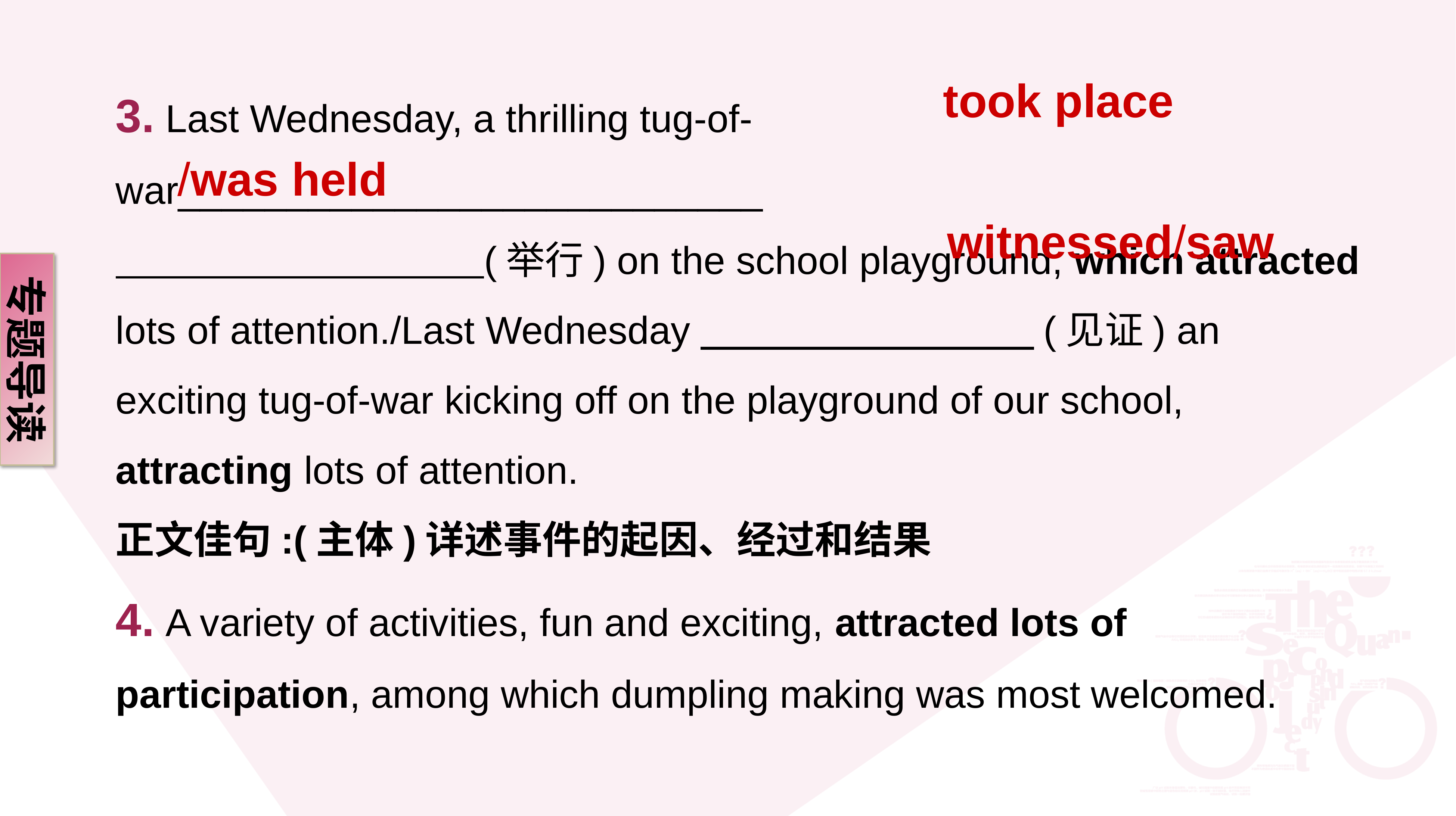

took place
/was held
3. Last Wednesday, a thrilling tug-of-war___________________________
                                  (举行) on the school playground, which attracted lots of attention./Last Wednesday　   　             　　　(见证) an exciting tug-of-war kicking off on the playground of our school, attracting lots of attention.
正文佳句:(主体)详述事件的起因、经过和结果
4. A variety of activities, fun and exciting, attracted lots of participation, among which dumpling making was most welcomed.
witnessed/saw
专题导读